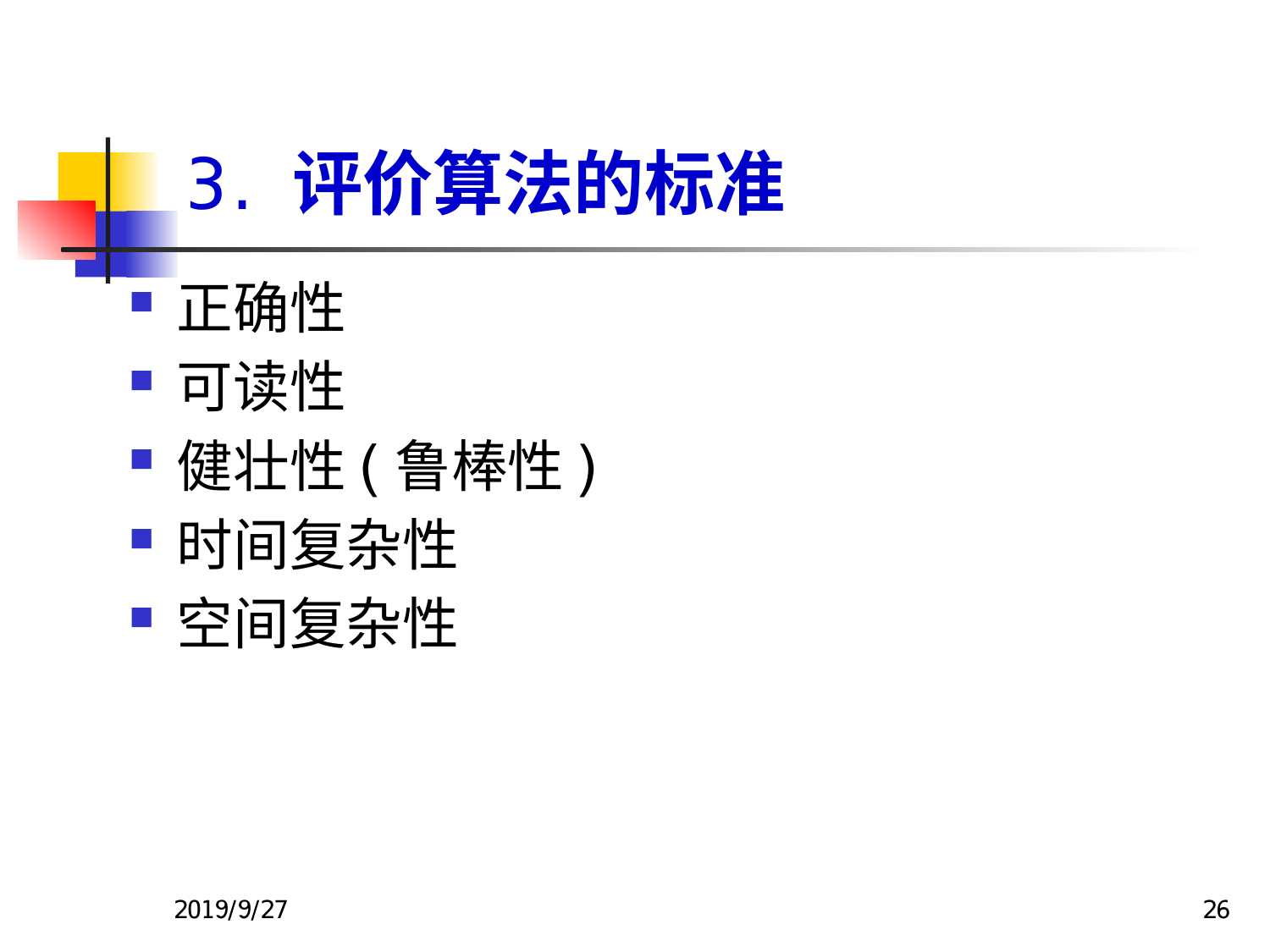

# 3. 评价算法的标准
正确性
可读性
健壮性(鲁棒性)
时间复杂性
空间复杂性
2019/9/27
26